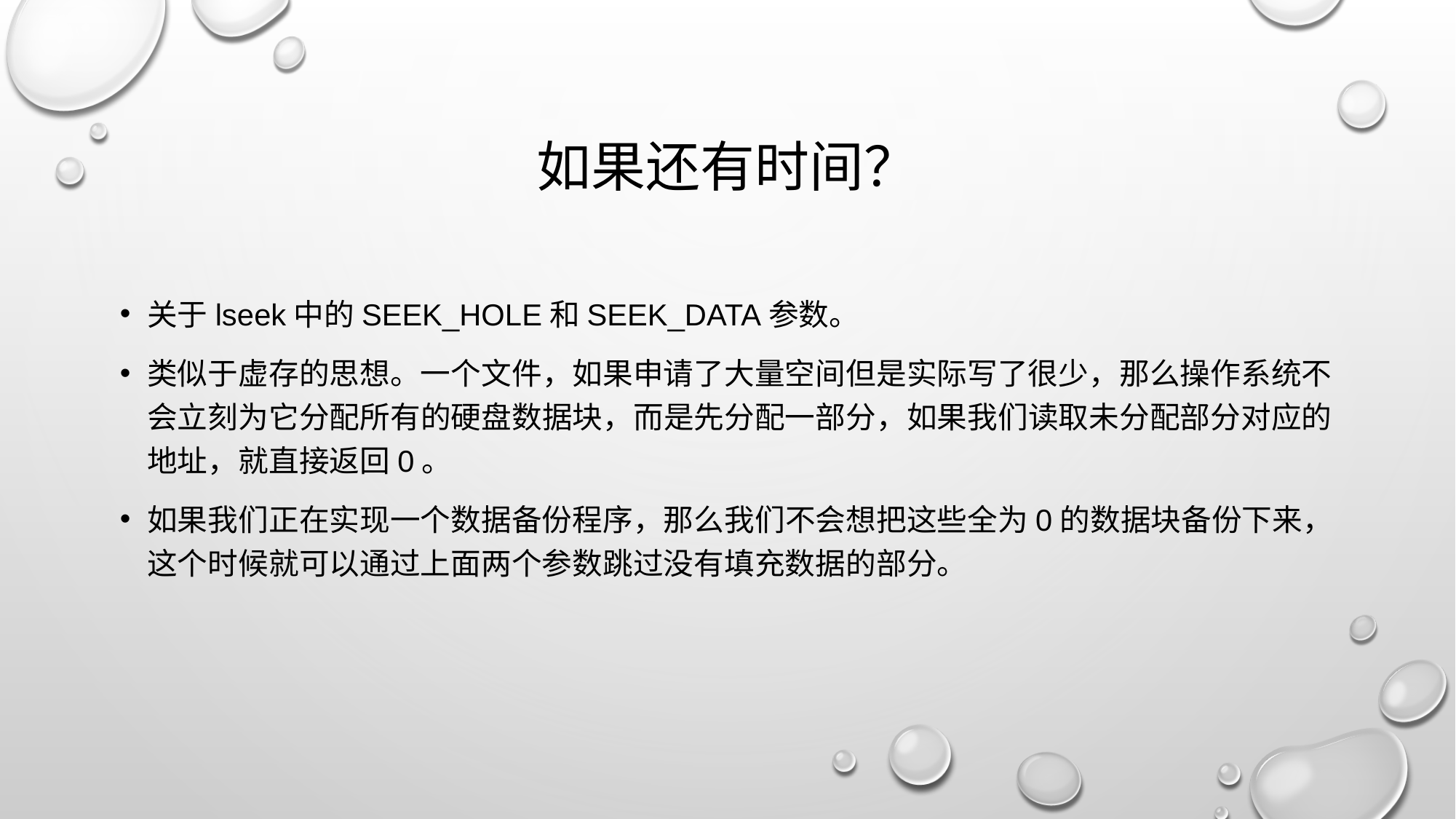

# 如果还有时间？
关于lseek中的SEEK_HOLE和SEEK_DATA参数。
类似于虚存的思想。一个文件，如果申请了大量空间但是实际写了很少，那么操作系统不会立刻为它分配所有的硬盘数据块，而是先分配一部分，如果我们读取未分配部分对应的地址，就直接返回0。
如果我们正在实现一个数据备份程序，那么我们不会想把这些全为0的数据块备份下来，这个时候就可以通过上面两个参数跳过没有填充数据的部分。